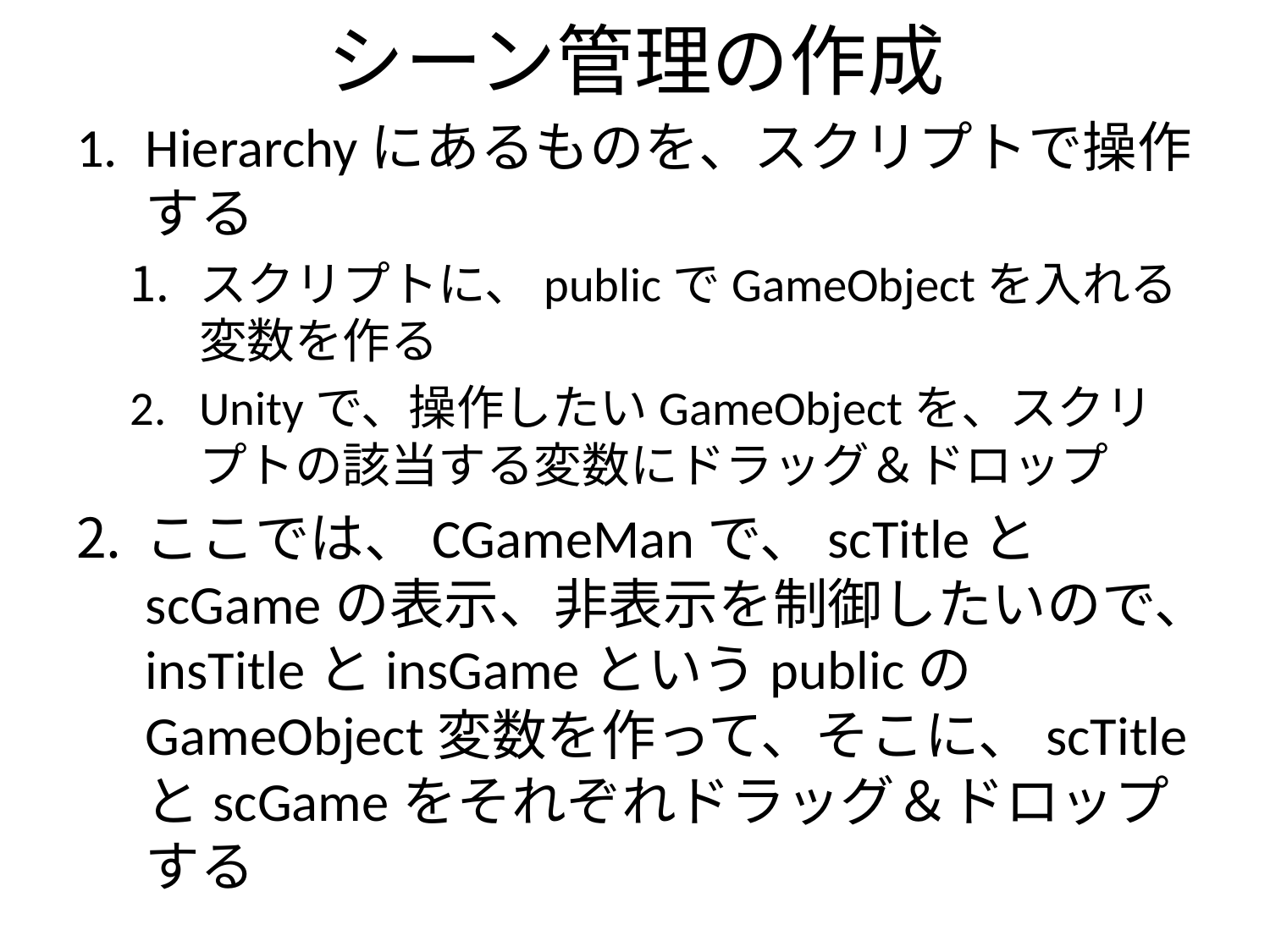

# シーン管理の作成
Hierarchyにあるものを、スクリプトで操作する
スクリプトに、publicでGameObjectを入れる変数を作る
Unityで、操作したいGameObjectを、スクリプトの該当する変数にドラッグ＆ドロップ
ここでは、CGameManで、scTitleとscGameの表示、非表示を制御したいので、insTitleとinsGameというpublicのGameObject変数を作って、そこに、scTitleとscGameをそれぞれドラッグ＆ドロップする